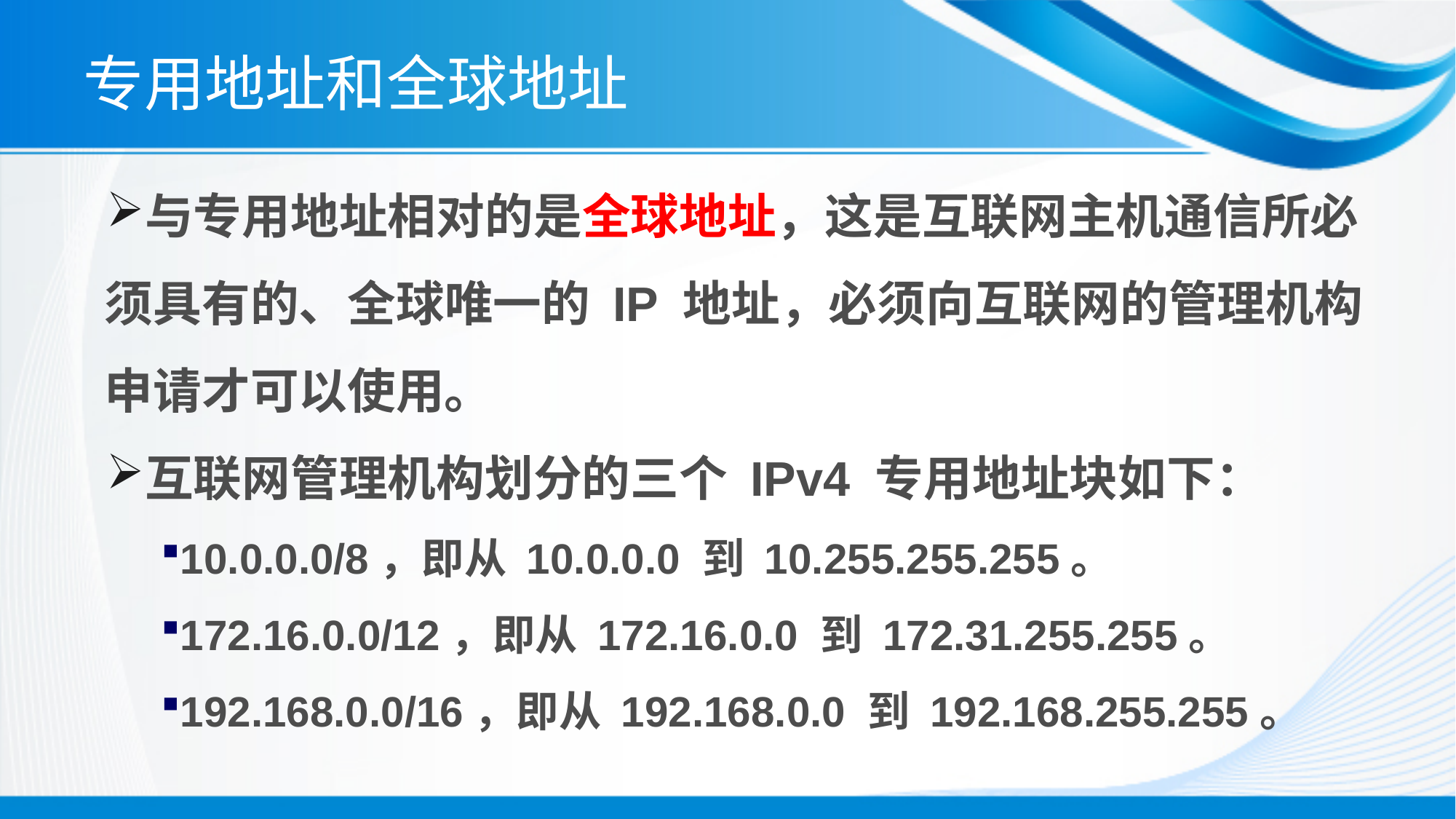

# 专用地址和全球地址
与专用地址相对的是全球地址，这是互联网主机通信所必须具有的、全球唯一的 IP 地址，必须向互联网的管理机构申请才可以使用。
互联网管理机构划分的三个 IPv4 专用地址块如下：
10.0.0.0/8，即从 10.0.0.0 到 10.255.255.255。
172.16.0.0/12，即从 172.16.0.0 到 172.31.255.255。
192.168.0.0/16，即从 192.168.0.0 到 192.168.255.255。